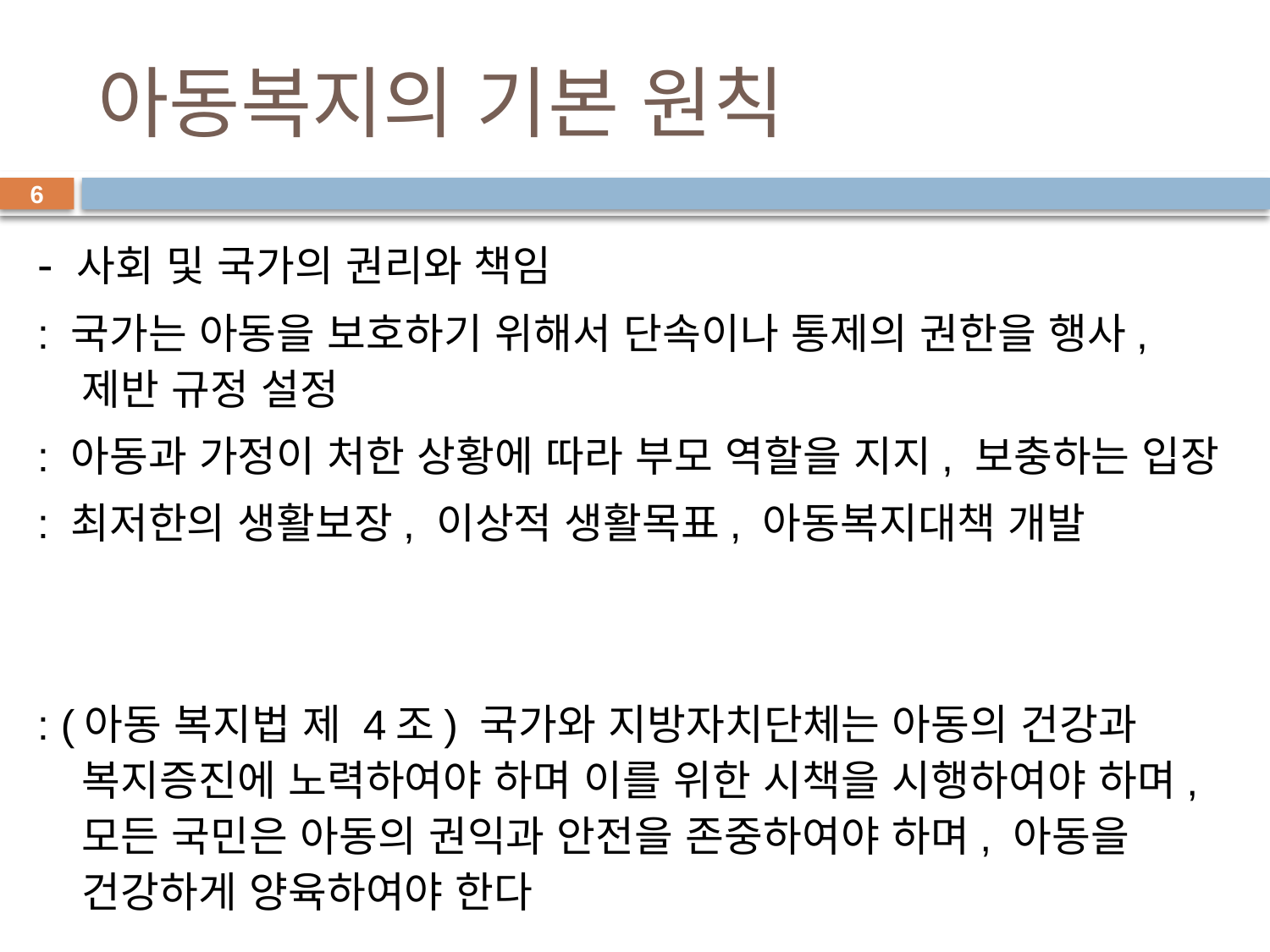

# 아동복지의 기본 원칙
6
- 사회 및 국가의 권리와 책임
: 국가는 아동을 보호하기 위해서 단속이나 통제의 권한을 행사, 제반 규정 설정
: 아동과 가정이 처한 상황에 따라 부모 역할을 지지, 보충하는 입장
: 최저한의 생활보장, 이상적 생활목표, 아동복지대책 개발

: (아동 복지법 제 4조) 국가와 지방자치단체는 아동의 건강과 복지증진에 노력하여야 하며 이를 위한 시책을 시행하여야 하며, 모든 국민은 아동의 권익과 안전을 존중하여야 하며, 아동을 건강하게 양육하여야 한다